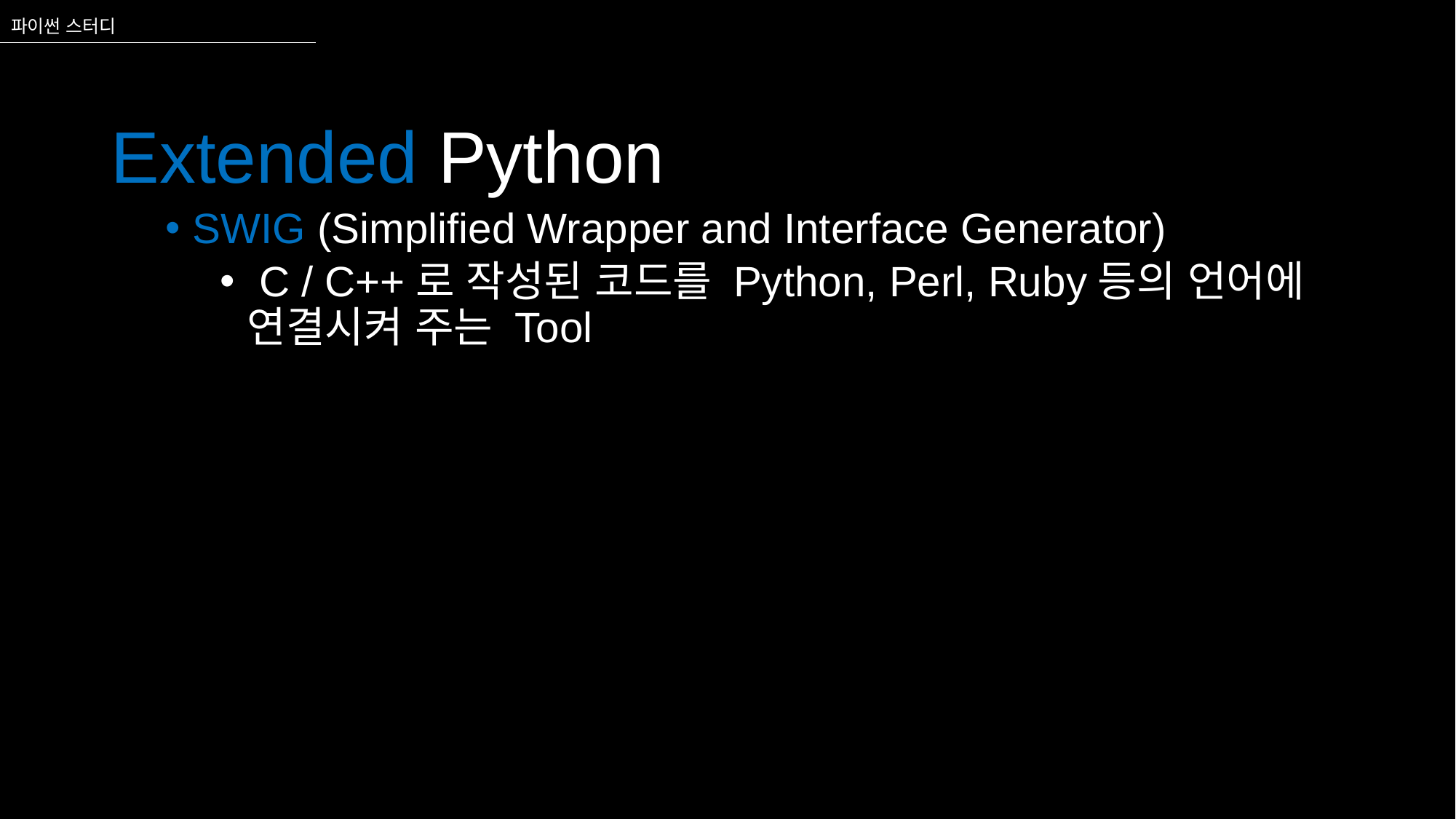

파이썬 스터디
Extended Python
SWIG (Simplified Wrapper and Interface Generator)
 C / C++로 작성된 코드를 Python, Perl, Ruby등의 언어에 연결시켜 주는 Tool